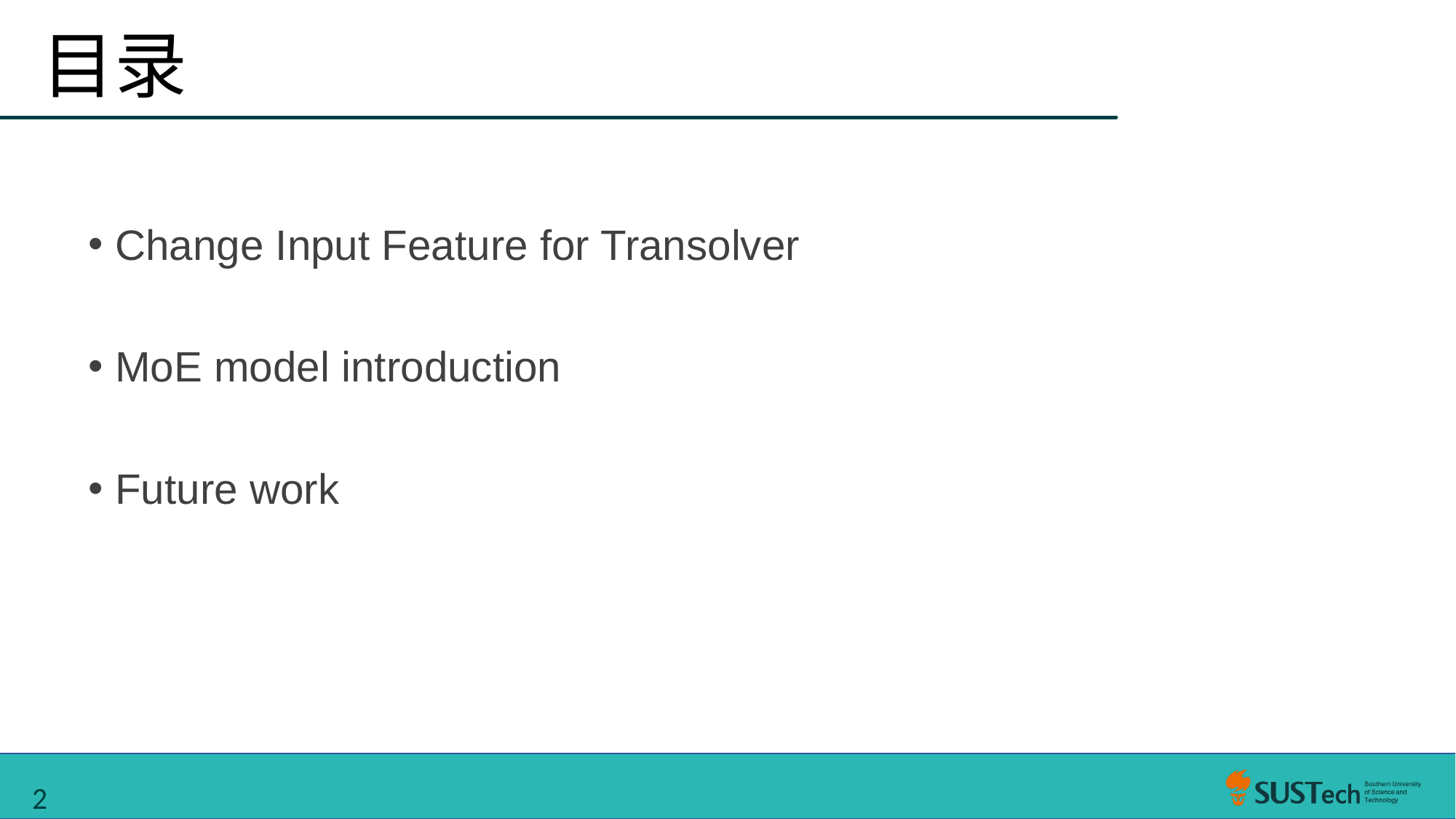

目录
Change Input Feature for Transolver

MoE model introduction

Future work